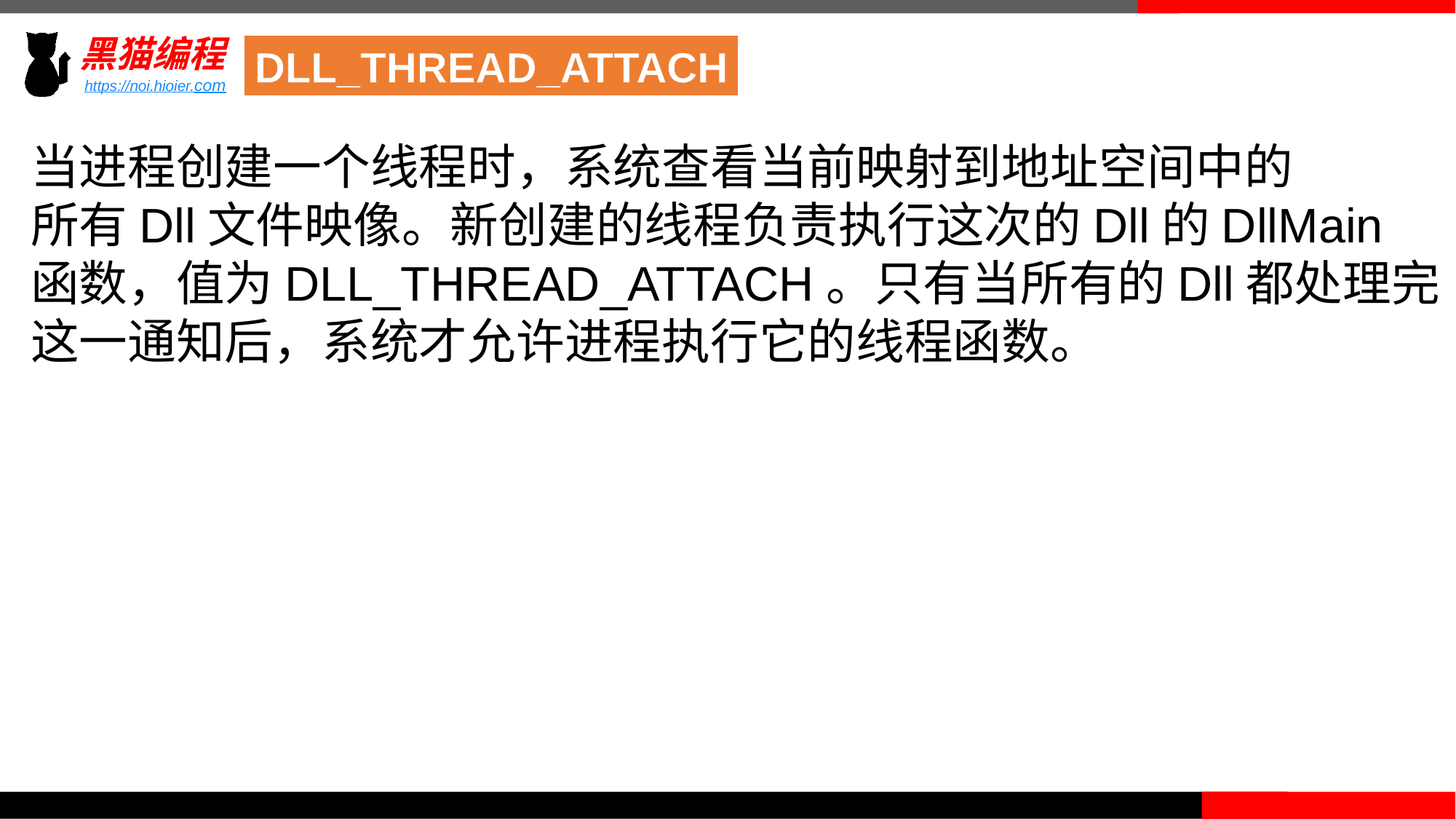

DLL_THREAD_ATTACH
当进程创建一个线程时，系统查看当前映射到地址空间中的
所有Dll文件映像。新创建的线程负责执行这次的Dll的DllMain
函数，值为DLL_THREAD_ATTACH。只有当所有的Dll都处理完
这一通知后，系统才允许进程执行它的线程函数。